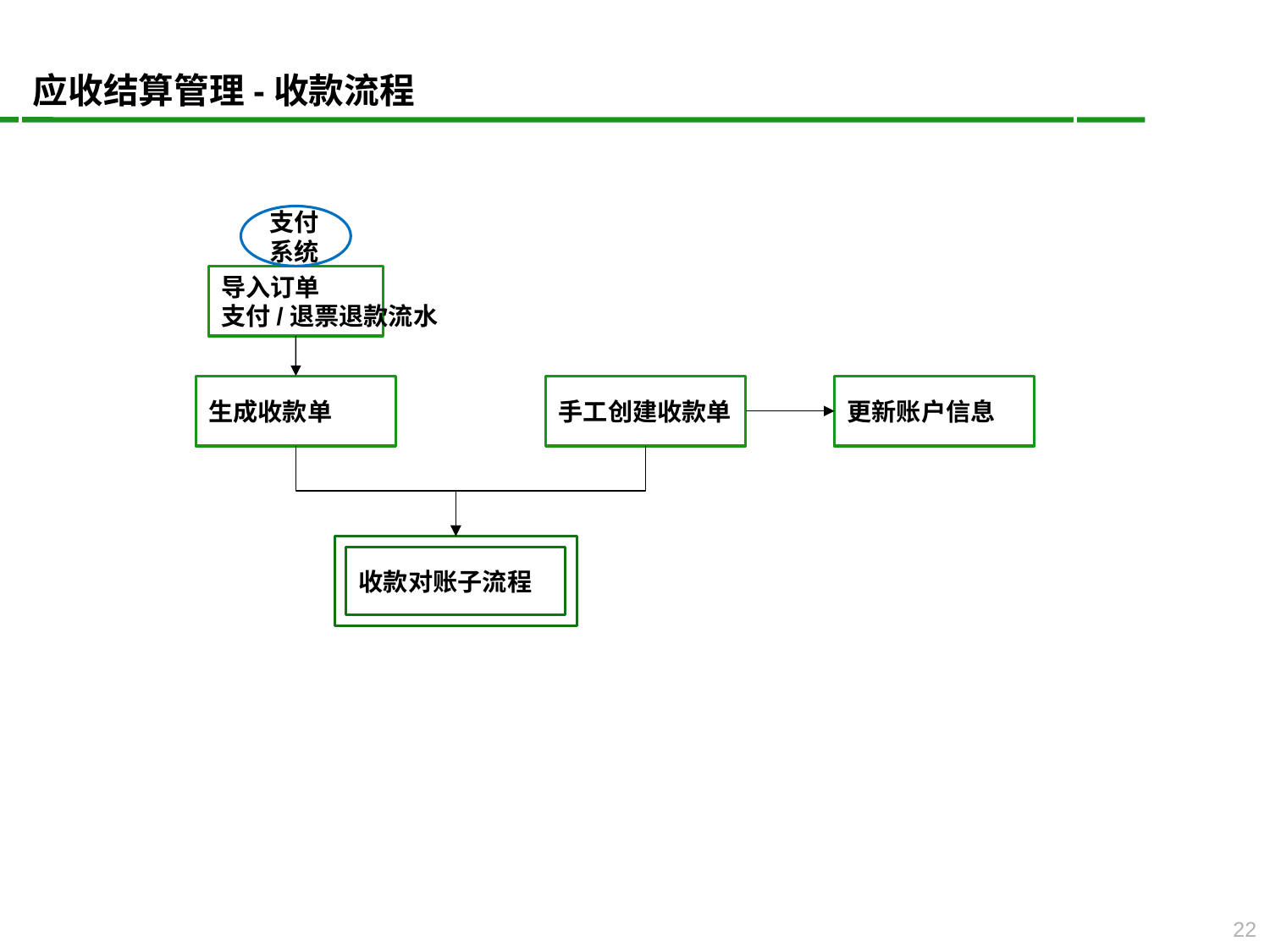

应收结算管理-收款流程
支付
系统
导入订单
支付/退票退款流水
生成收款单
手工创建收款单
更新账户信息
收款对账子流程
22